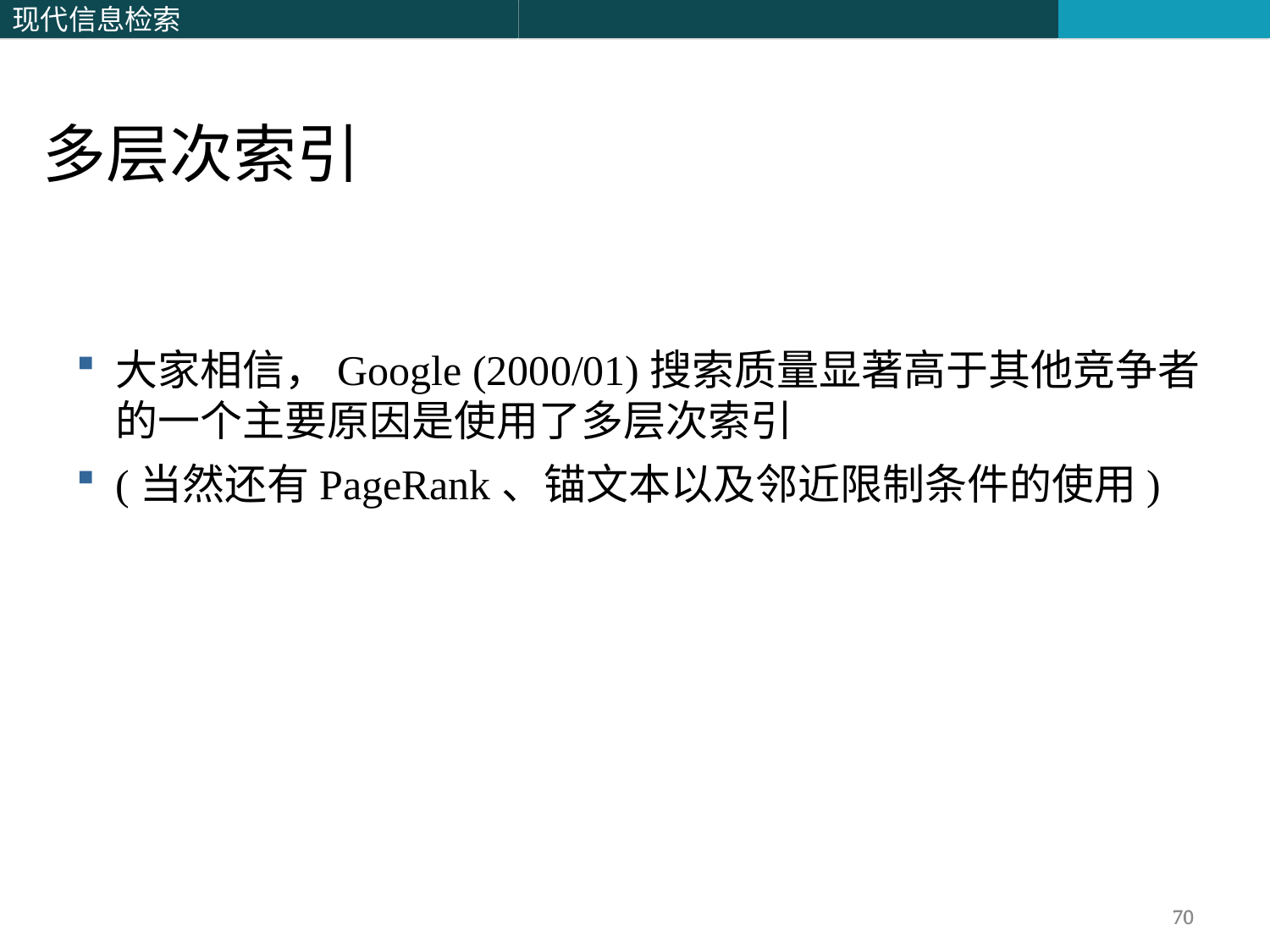

多层次索引
大家相信，Google (2000/01)搜索质量显著高于其他竞争者的一个主要原因是使用了多层次索引
(当然还有PageRank、锚文本以及邻近限制条件的使用)
70
70